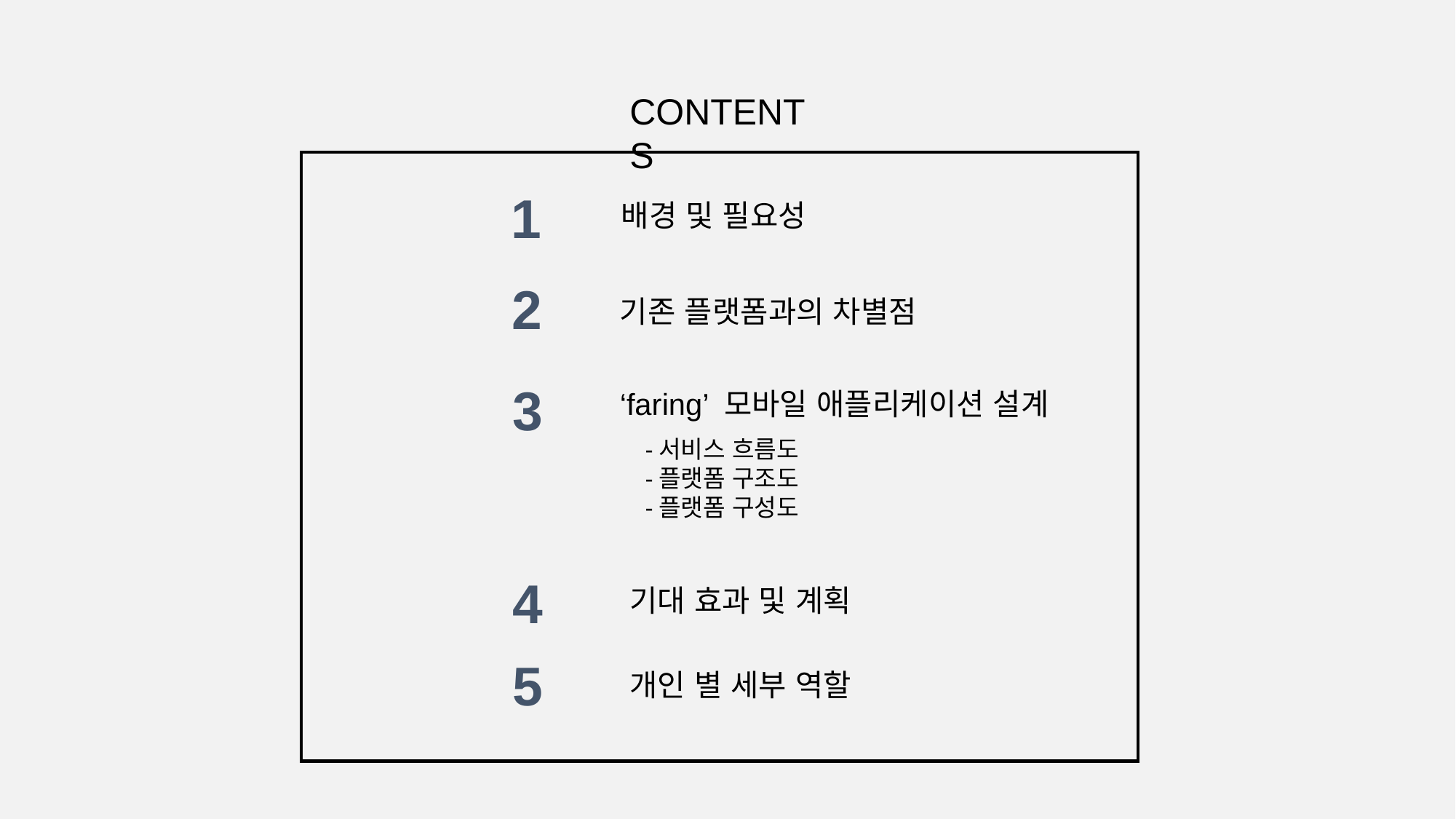

CONTENTS

1
배경 및 필요성
2
기존 플랫폼과의 차별점
3
‘faring’ 모바일 애플리케이션 설계
-서비스 흐름도
-플랫폼 구조도
-플랫폼 구성도
4
기대 효과 및 계획
5
개인 별 세부 역할